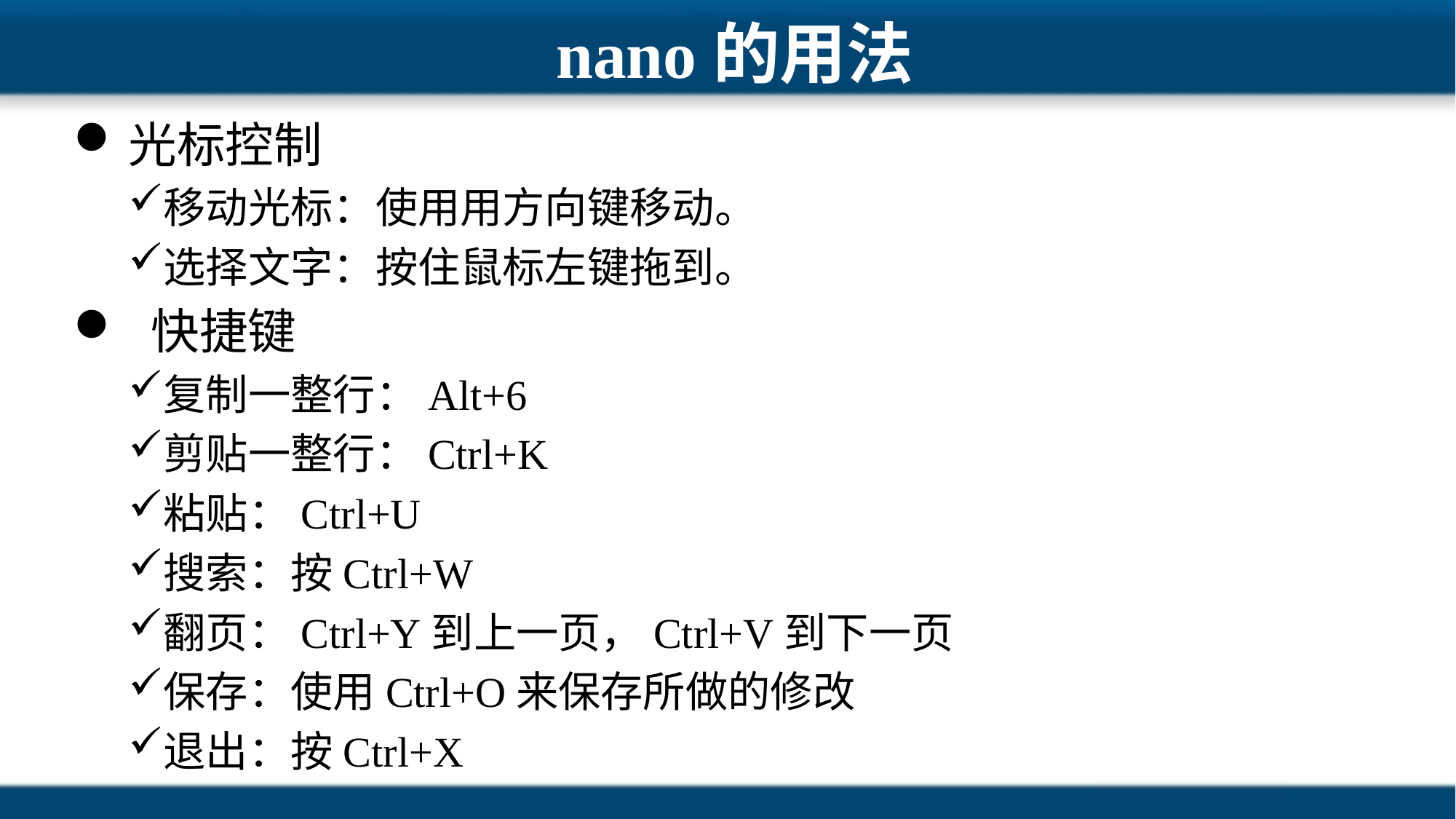

# nano的用法
光标控制
移动光标：使用用方向键移动。
选择文字：按住鼠标左键拖到。
 快捷键
复制一整行：Alt+6
剪贴一整行：Ctrl+K
粘贴：Ctrl+U
搜索：按Ctrl+W
翻页：Ctrl+Y到上一页，Ctrl+V到下一页
保存：使用Ctrl+O来保存所做的修改
退出：按Ctrl+X